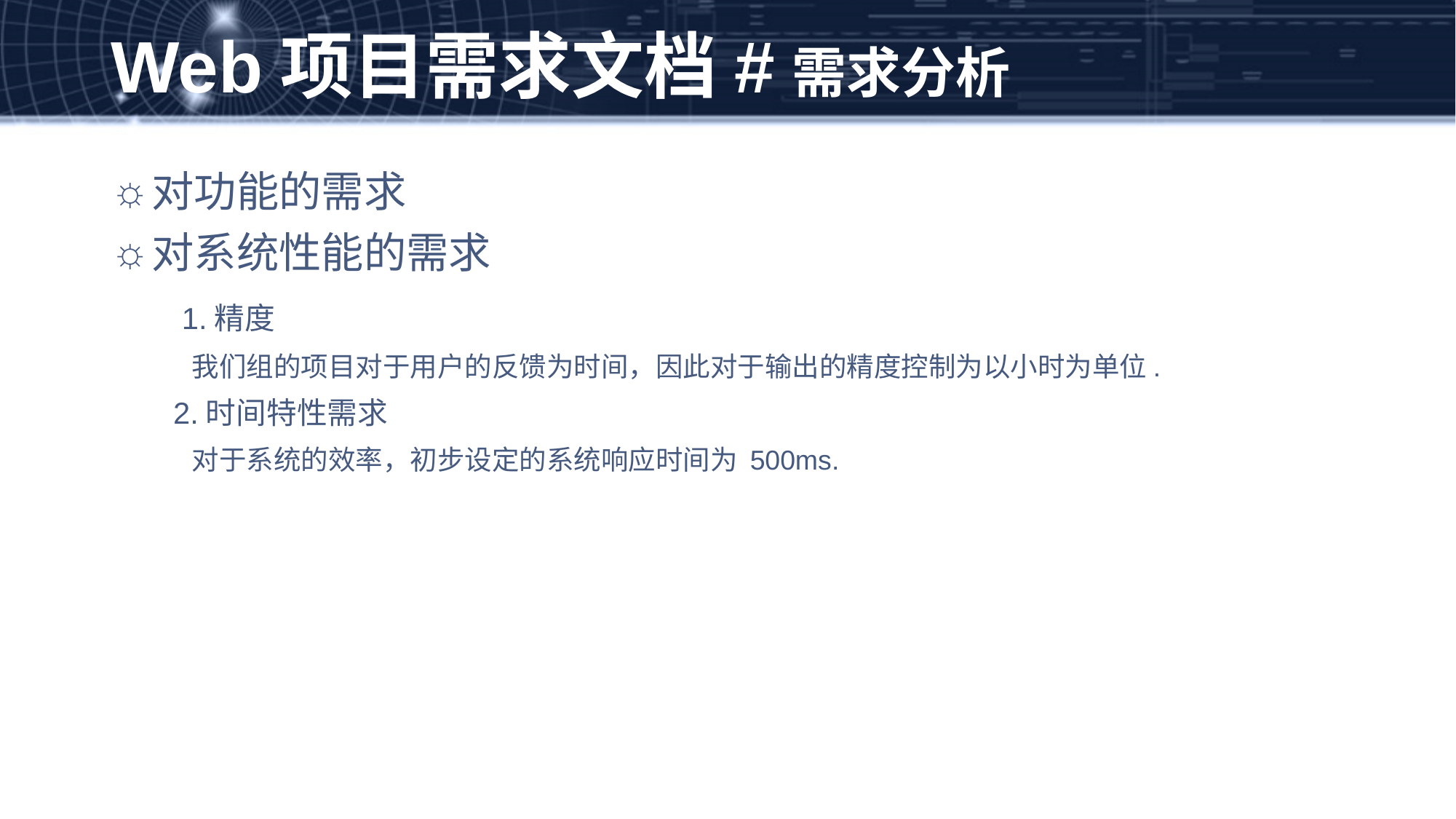

# Web项目需求文档#需求分析
对功能的需求
对系统性能的需求
      1.精度
            我们组的项目对于用户的反馈为时间，因此对于输出的精度控制为以小时为单位.
         2.时间特性需求
            对于系统的效率，初步设定的系统响应时间为 500ms.